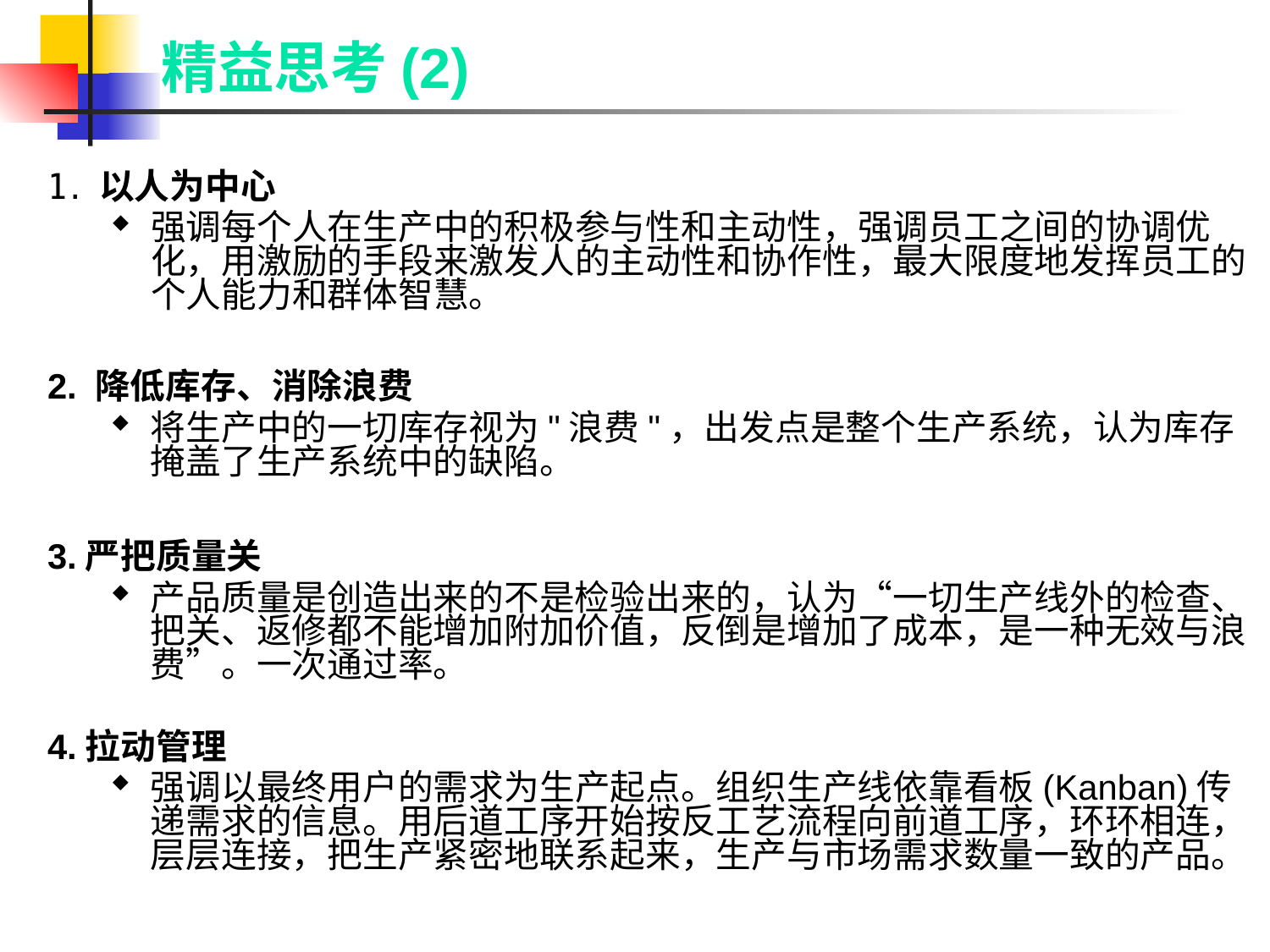

精益思考(2)
1. 以人为中心
强调每个人在生产中的积极参与性和主动性，强调员工之间的协调优化，用激励的手段来激发人的主动性和协作性，最大限度地发挥员工的个人能力和群体智慧。
2. 降低库存、消除浪费
将生产中的一切库存视为"浪费"，出发点是整个生产系统，认为库存掩盖了生产系统中的缺陷。
3.严把质量关
产品质量是创造出来的不是检验出来的，认为“一切生产线外的检查、把关、返修都不能增加附加价值，反倒是增加了成本，是一种无效与浪费”。一次通过率。
4.拉动管理
强调以最终用户的需求为生产起点。组织生产线依靠看板(Kanban)传递需求的信息。用后道工序开始按反工艺流程向前道工序，环环相连，层层连接，把生产紧密地联系起来，生产与市场需求数量一致的产品。